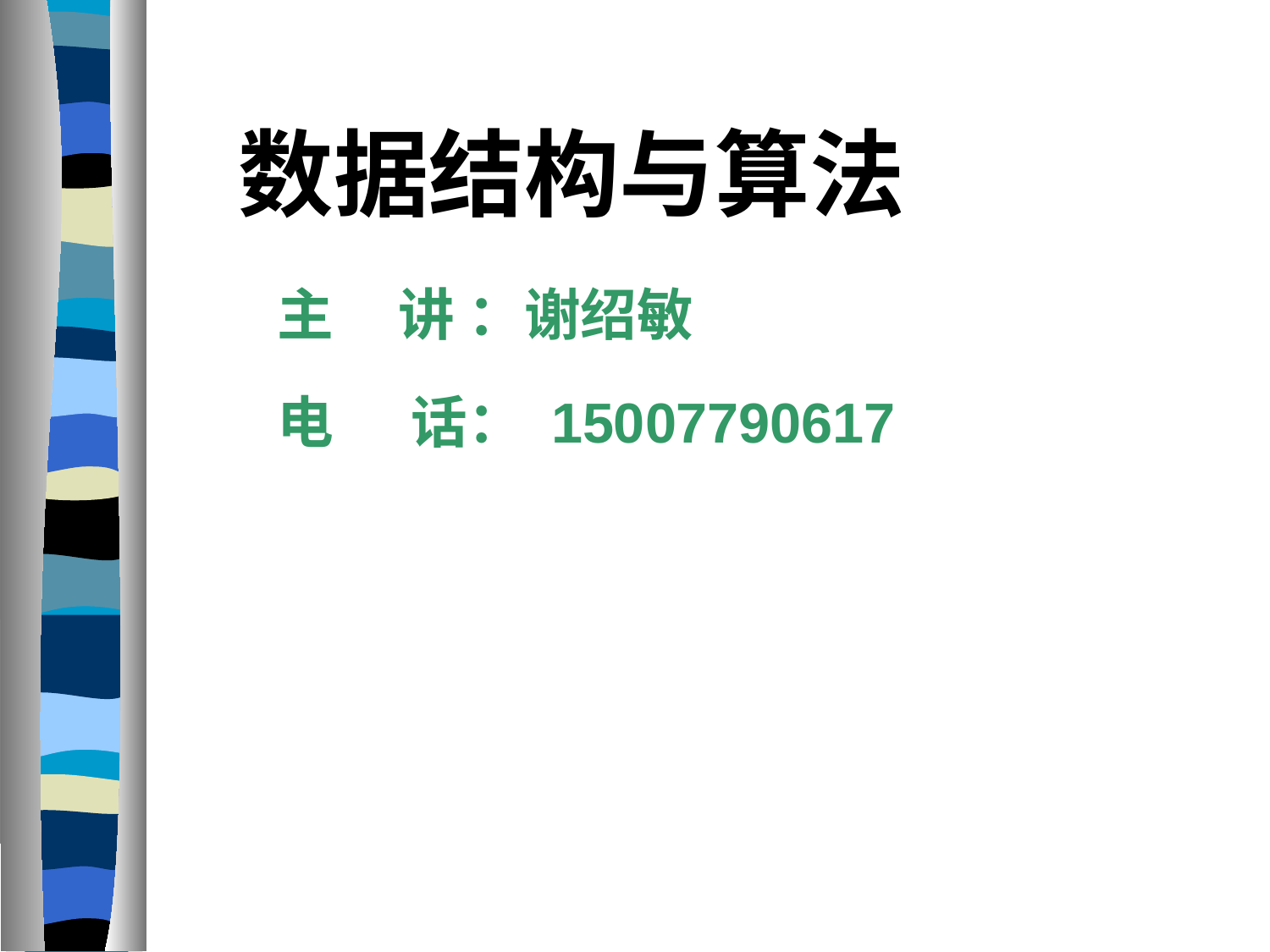

数据结构与算法
主     讲 ：谢绍敏

电      话： 15007790617